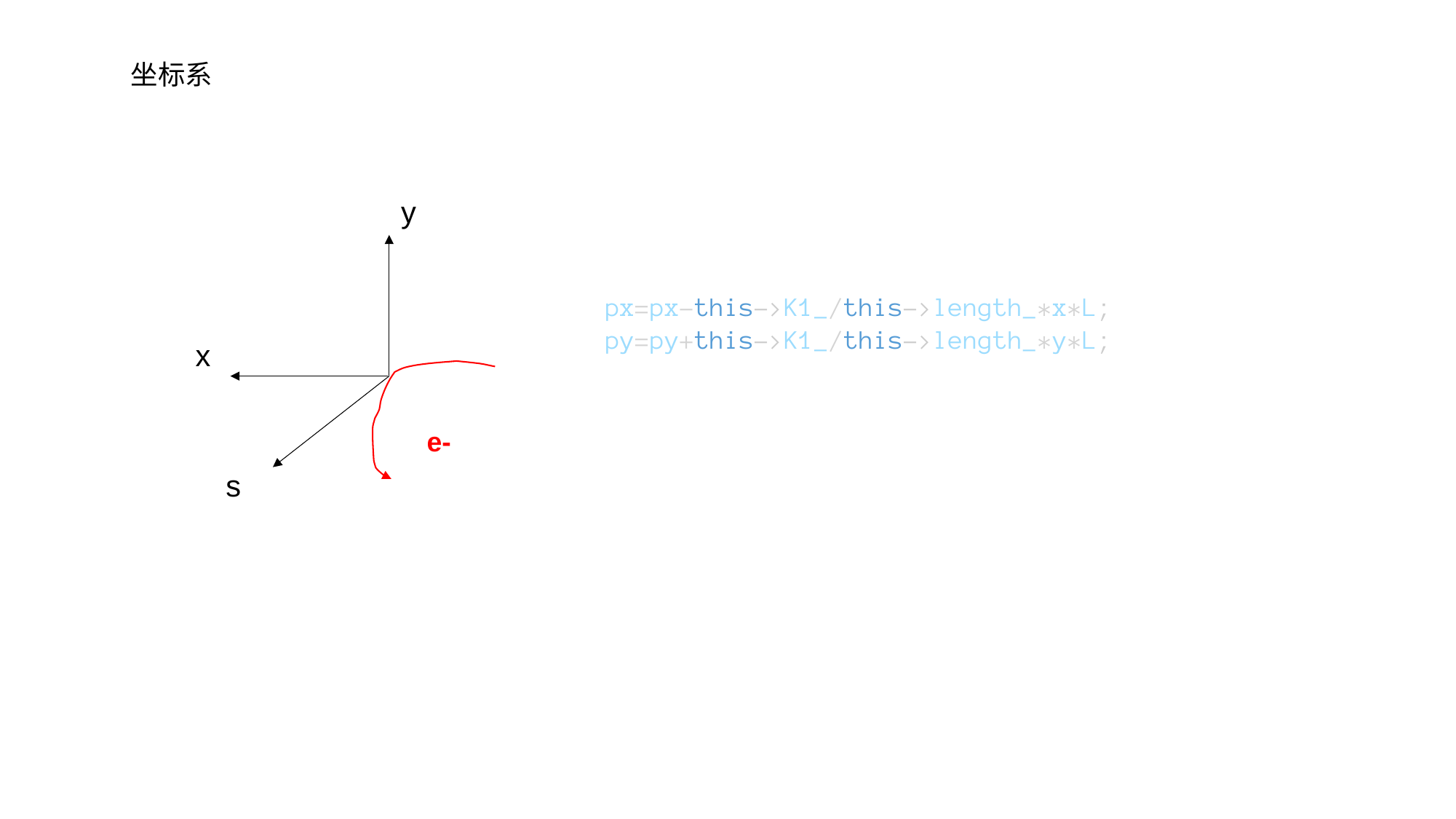

坐标系
y
px=px-this->K1_/this->length_*x*L;
py=py+this->K1_/this->length_*y*L;
x

e-
s